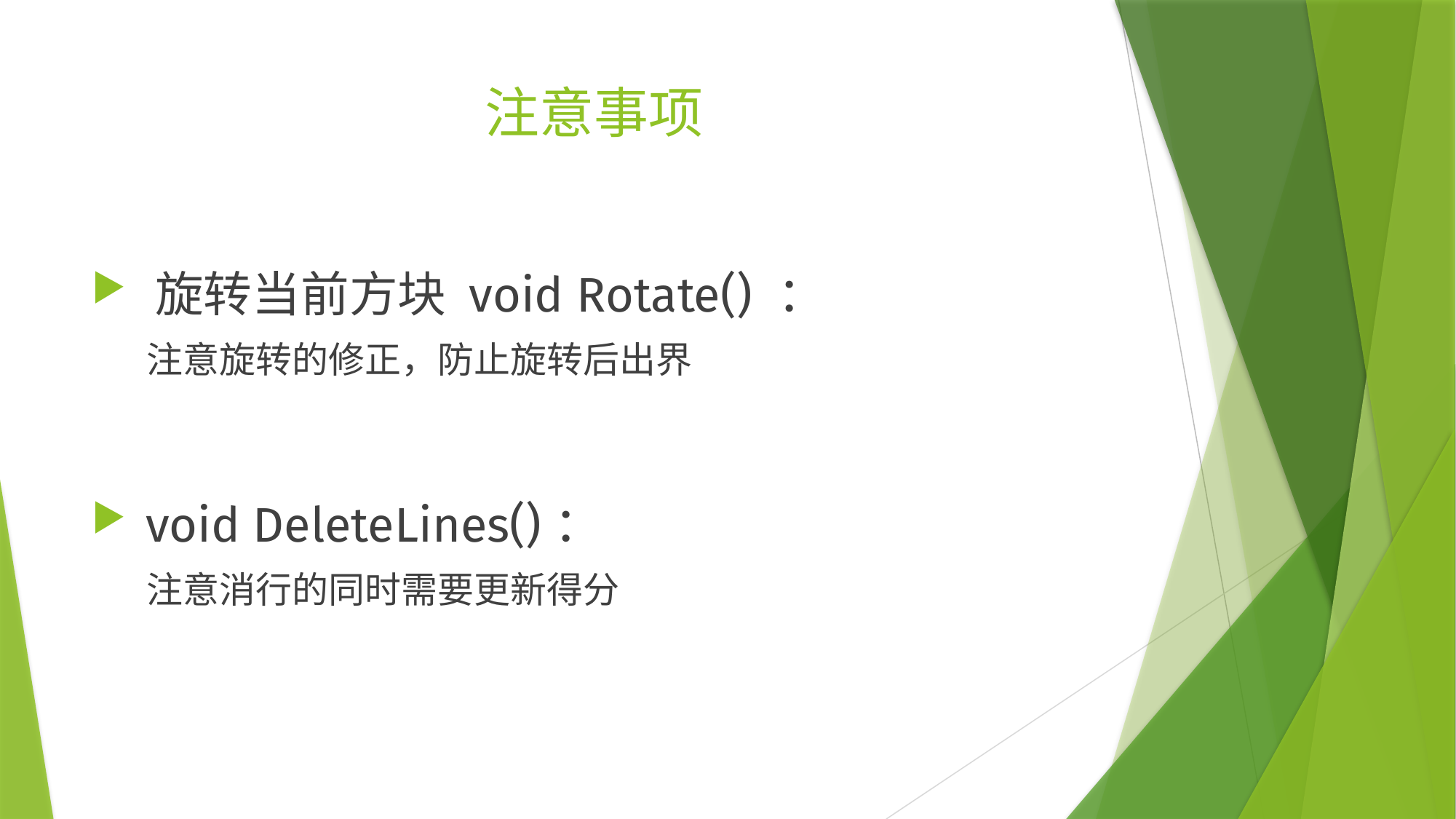

# 注意事项
 旋转当前方块 void Rotate() ：
注意旋转的修正，防止旋转后出界
 void DeleteLines()：
注意消行的同时需要更新得分